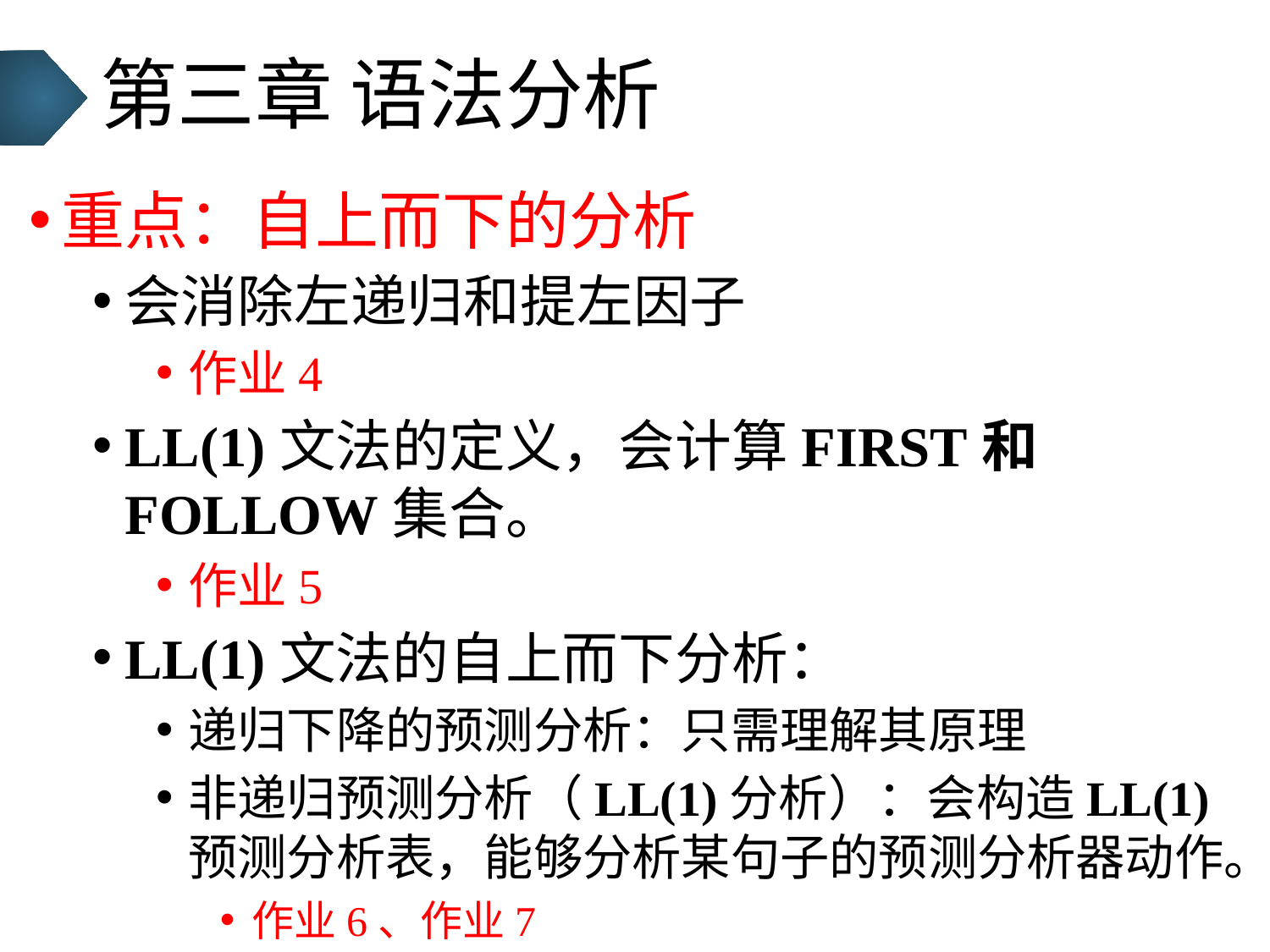

# 第三章 语法分析
重点：自上而下的分析
会消除左递归和提左因子
作业4
LL(1)文法的定义，会计算FIRST和FOLLOW集合。
作业5
LL(1)文法的自上而下分析：
递归下降的预测分析：只需理解其原理
非递归预测分析（LL(1)分析）：会构造LL(1)预测分析表，能够分析某句子的预测分析器动作。
作业6、作业7